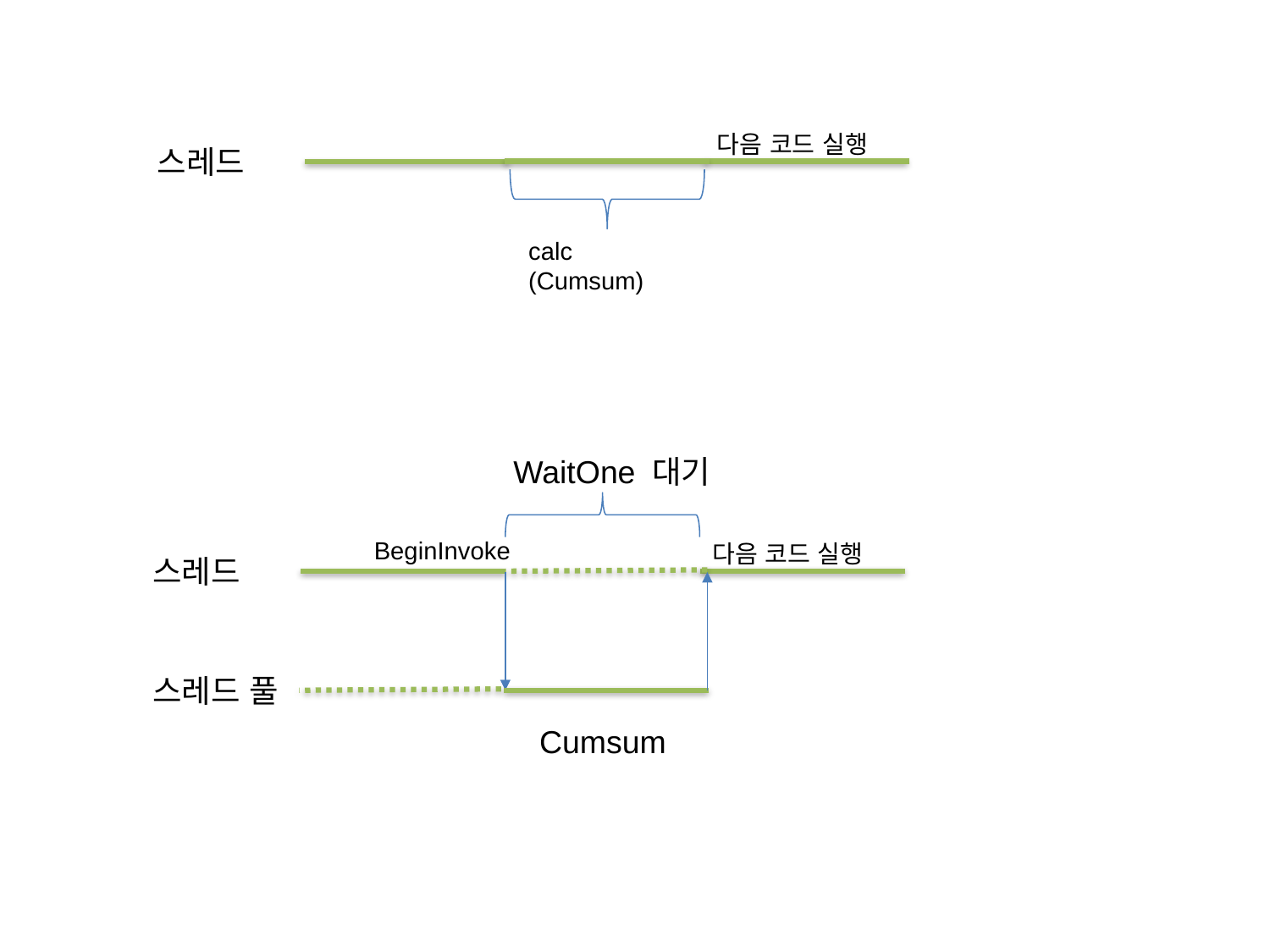

다음 코드 실행
스레드
calc (Cumsum)

WaitOne 대기
BeginInvoke
다음 코드 실행
스레드
스레드 풀
Cumsum